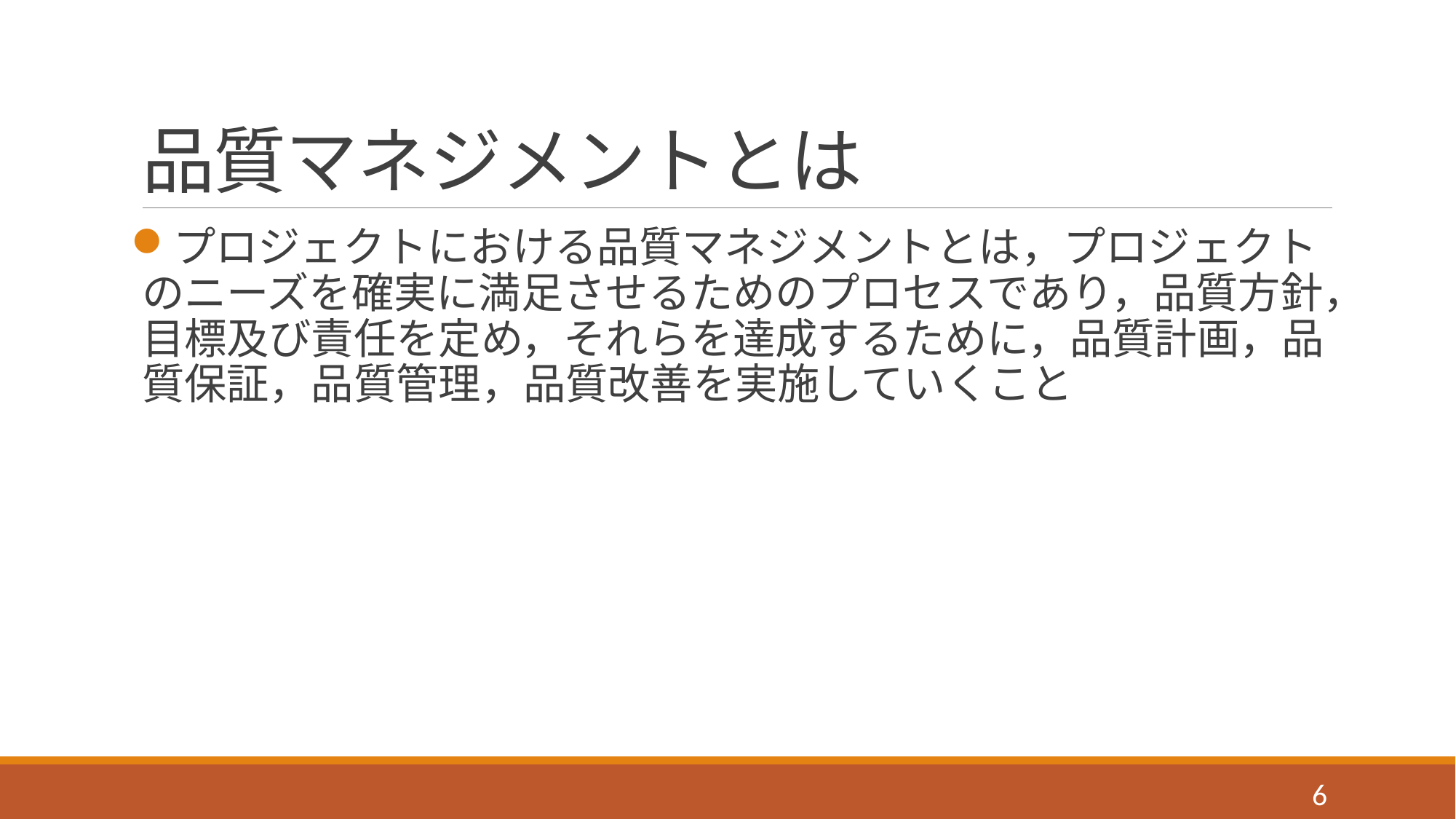

# 品質マネジメントとは
プロジェクトにおける品質マネジメントとは，プロジェクトのニーズを確実に満足させるためのプロセスであり，品質方針，目標及び責任を定め，それらを達成するために，品質計画，品質保証，品質管理，品質改善を実施していくこと
6